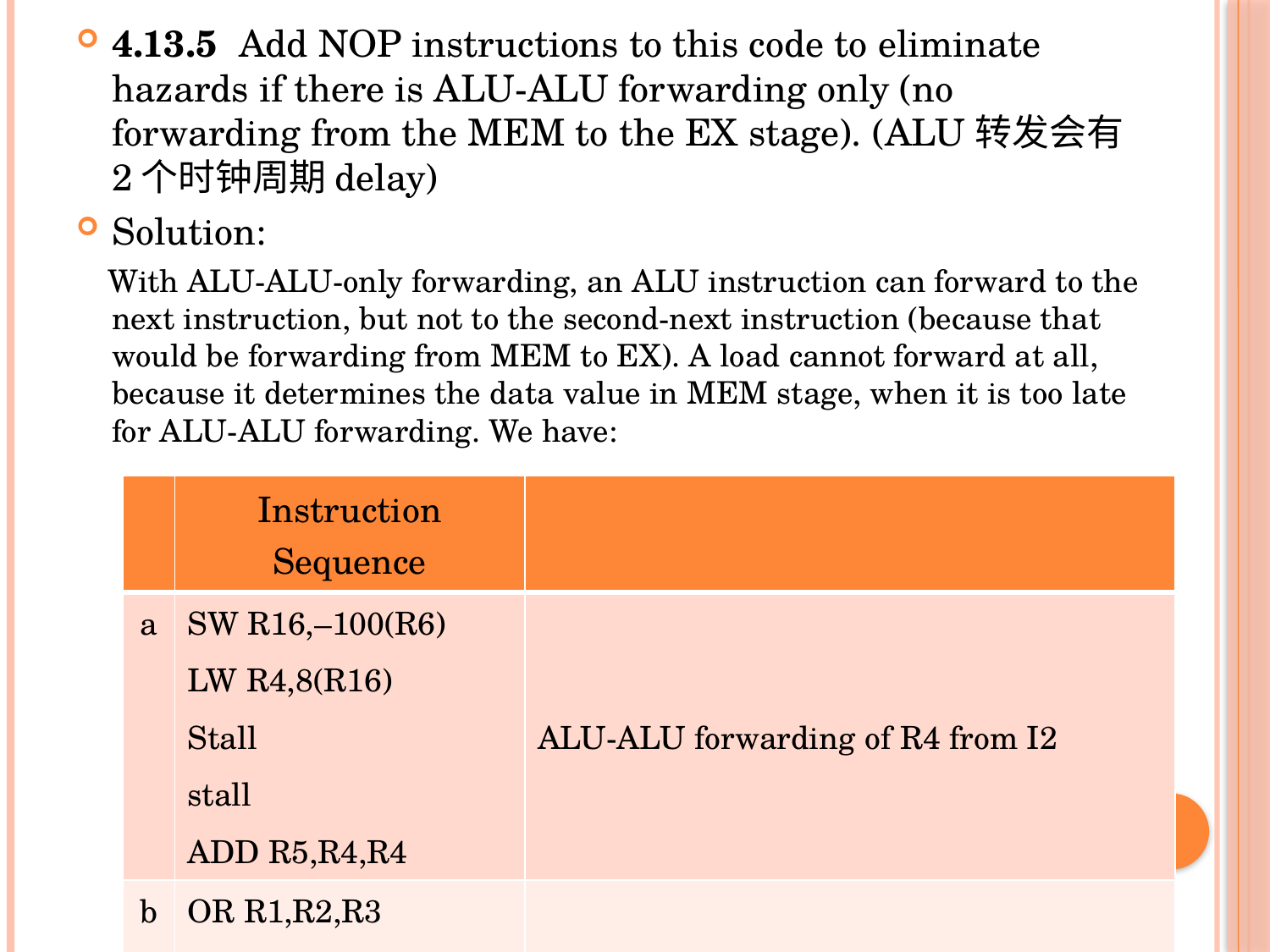

4.13.5  Add NOP instructions to this code to eliminate hazards if there is ALU-ALU forwarding only (no forwarding from the MEM to the EX stage). (ALU转发会有2个时钟周期delay)
Solution:
    With ALU-ALU-only forwarding, an ALU instruction can forward to the next instruction, but not to the second-next instruction (because that would be forwarding from MEM to EX). A load cannot forward at all, because it determines the data value in MEM stage, when it is too late for ALU-ALU forwarding. We have:
|  | Instruction Sequence |  |
| --- | --- | --- |
| a | SW R16,–100(R6) LW R4,8(R16) Stall stall ADD R5,R4,R4 | ALU-ALU forwarding of R4 from I2 |
| b | OR R1,R2,R3 OR R2,R1,R4 OR R1,R1,R2 | ALU-ALU forwarding of R1 from I1 ALU-ALU forwarding of R2 from I2 |